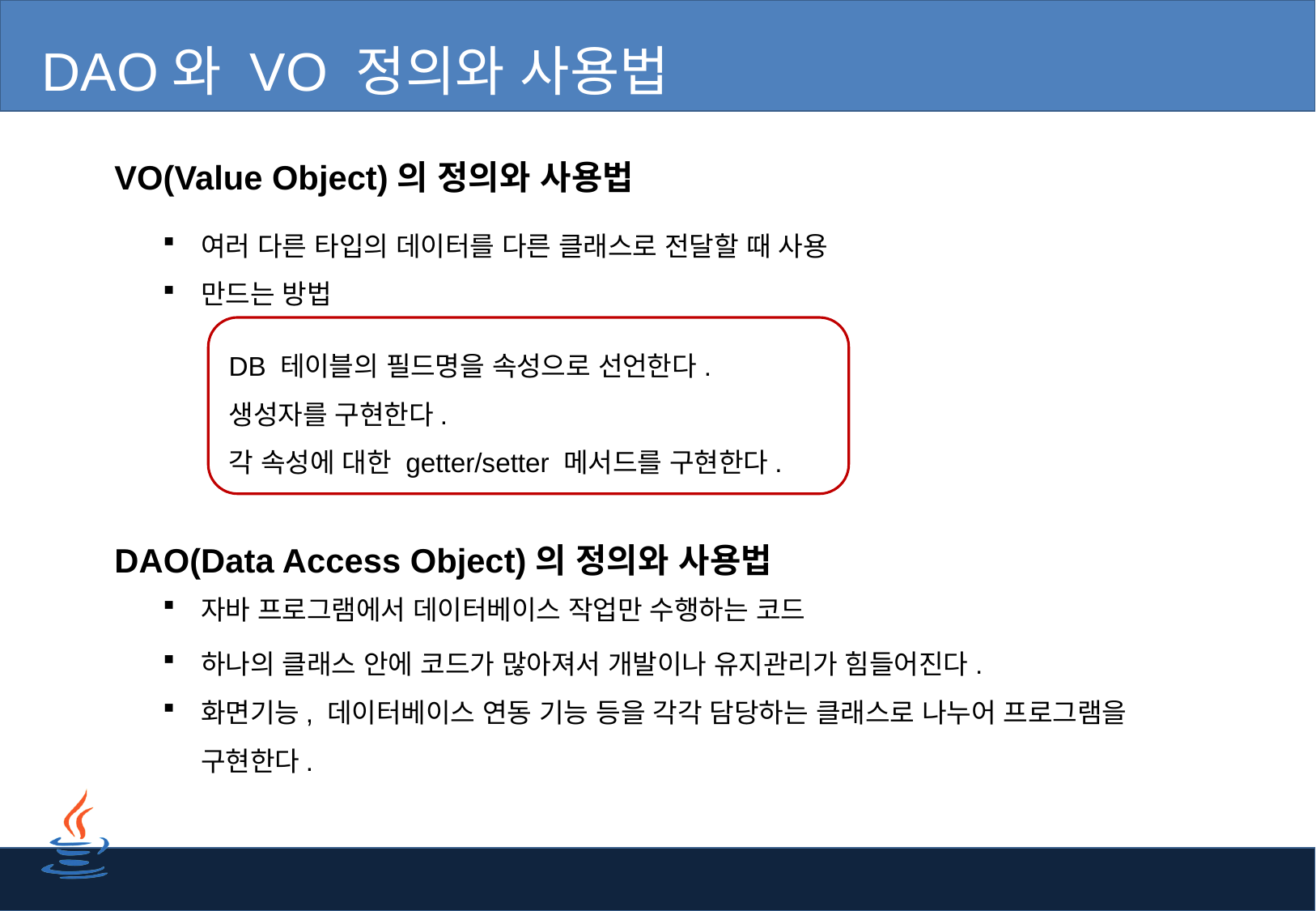

DAO와 VO 정의와 사용법
  VO(Value Object)의 정의와 사용법
여러 다른 타입의 데이터를 다른 클래스로 전달할 때 사용
만드는 방법
DB 테이블의 필드명을 속성으로 선언한다.
생성자를 구현한다.
각 속성에 대한 getter/setter 메서드를 구현한다.
  DAO(Data Access Object)의 정의와 사용법
자바 프로그램에서 데이터베이스 작업만 수행하는 코드
하나의 클래스 안에 코드가 많아져서 개발이나 유지관리가 힘들어진다.
화면기능, 데이터베이스 연동 기능 등을 각각 담당하는 클래스로 나누어 프로그램을 구현한다.